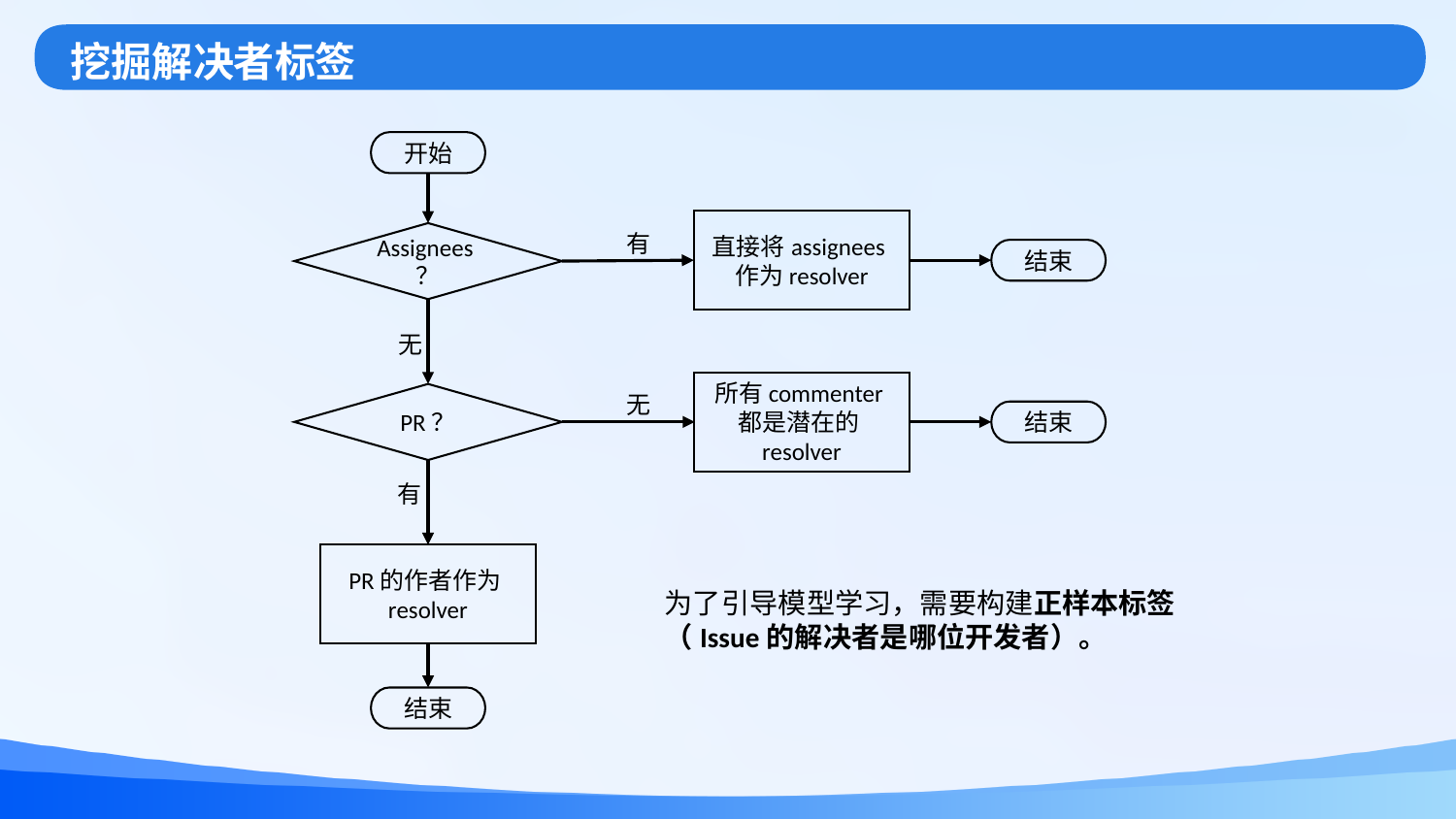

挖掘解决者标签

开始
直接将assignees作为resolver
有
Assignees？
结束
无
所有commenter都是潜在的resolver
无
PR？
结束
有
PR的作者作为resolver
为了引导模型学习，需要构建正样本标签（Issue的解决者是哪位开发者）。
结束